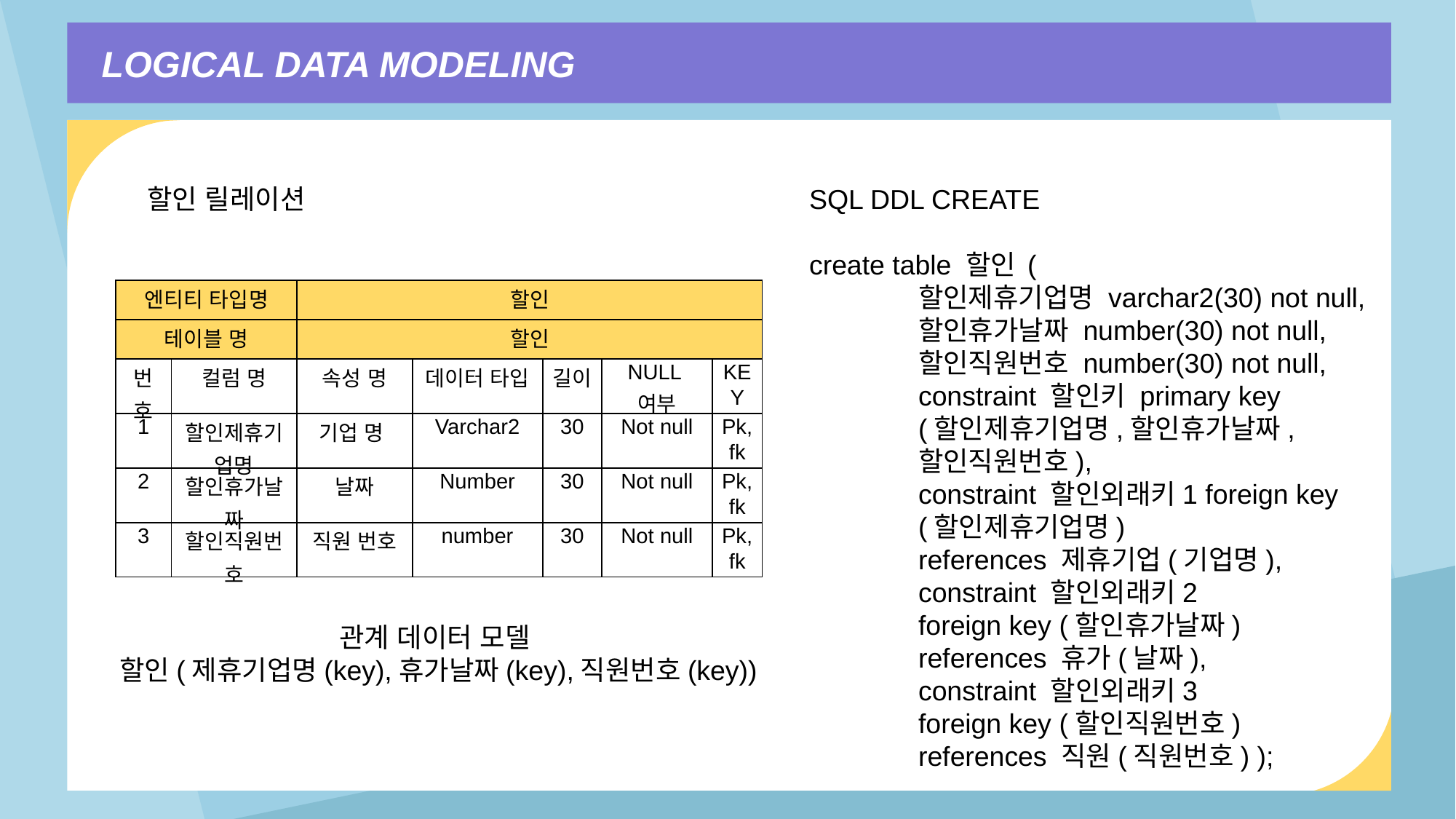

LOGICAL DATA MODELING

할인 릴레이션
SQL DDL CREATE

create table 할인	(
	할인제휴기업명 varchar2(30) not null,
	할인휴가날짜 number(30) not null,
	할인직원번호 number(30) not null,
	constraint 할인키 primary key
	(할인제휴기업명,할인휴가날짜,
	할인직원번호),
	constraint 할인외래키1 foreign key
	(할인제휴기업명)
	references 제휴기업(기업명),
	constraint 할인외래키2
	foreign key (할인휴가날짜)
	references 휴가(날짜),
	constraint 할인외래키3
	foreign key (할인직원번호)
	references 직원(직원번호) );

| 엔티티 타입명 |  | 할인 |  |  |  |  |
| --- | --- | --- | --- | --- | --- | --- |
| 테이블 명 |  | 할인 |  |  |  |  |
| 번호 | 컬럼 명 | 속성 명 | 데이터 타입 | 길이 | NULL여부 | KEY |
| 1 | 할인제휴기업명 | 기업 명 | Varchar2 | 30 | Not null | Pk, fk |
| 2 | 할인휴가날짜 | 날짜 | Number | 30 | Not null | Pk, fk |
| 3 | 할인직원번호 | 직원 번호 | number | 30 | Not null | Pk, fk |

관계 데이터 모델
할인(제휴기업명(key),휴가날짜(key),직원번호(key))